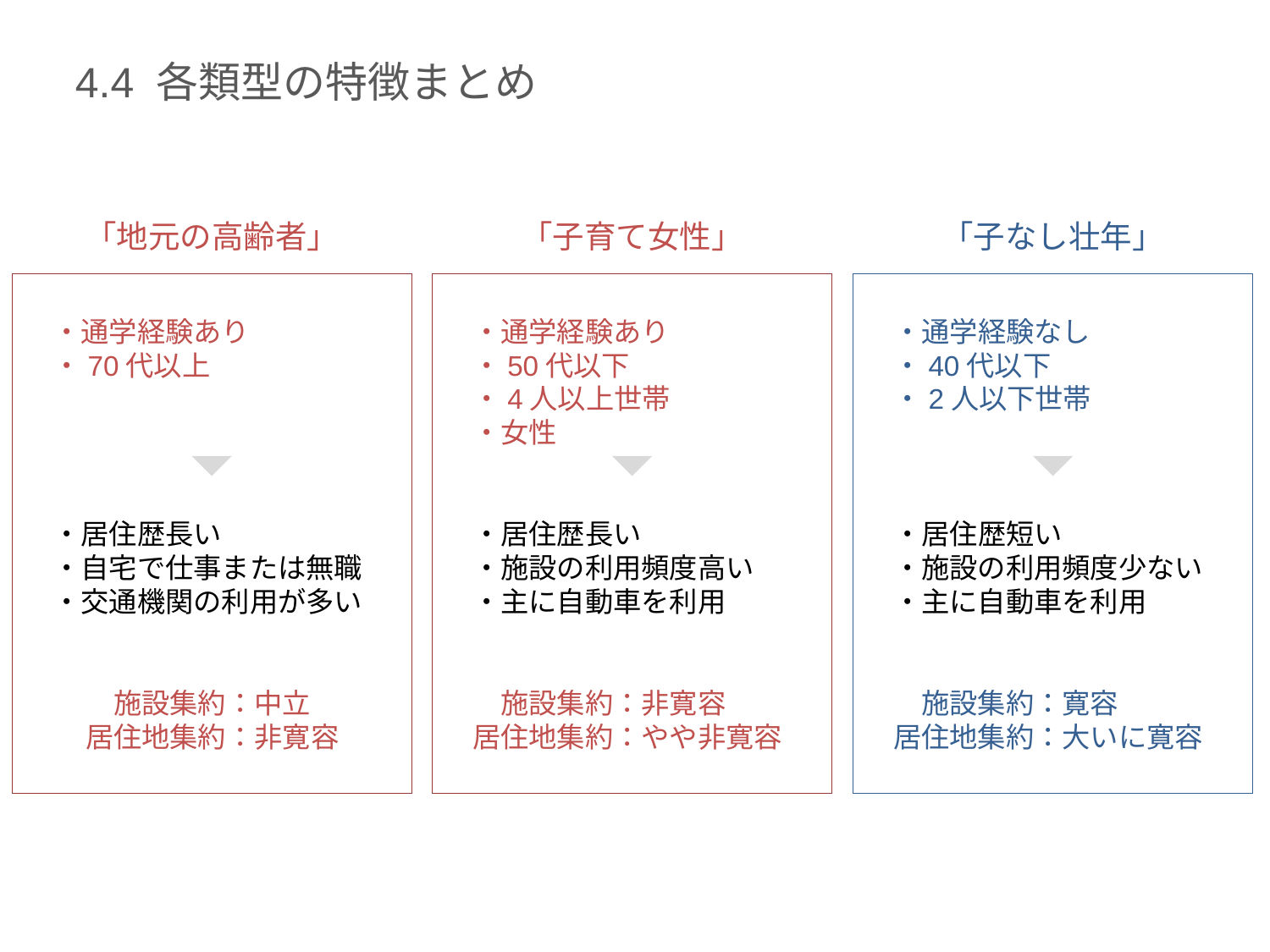

# 4.4 各類型の特徴まとめ
「地元の高齢者」
「子育て女性」
「子なし壮年」

　・通学経験あり
　・70代以上

　・居住歴長い
　・自宅で仕事または無職
　・交通機関の利用が多い

施設集約：中立
居住地集約：非寛容

　・通学経験あり
　・50代以下
　・4人以上世帯
　・女性

　・居住歴長い
　・施設の利用頻度高い
　・主に自動車を利用

　　施設集約：非寛容
　居住地集約：やや非寛容

　・通学経験なし
　・40代以下
　・2人以下世帯

　・居住歴短い
　・施設の利用頻度少ない
　・主に自動車を利用

　　施設集約：寛容
　居住地集約：大いに寛容